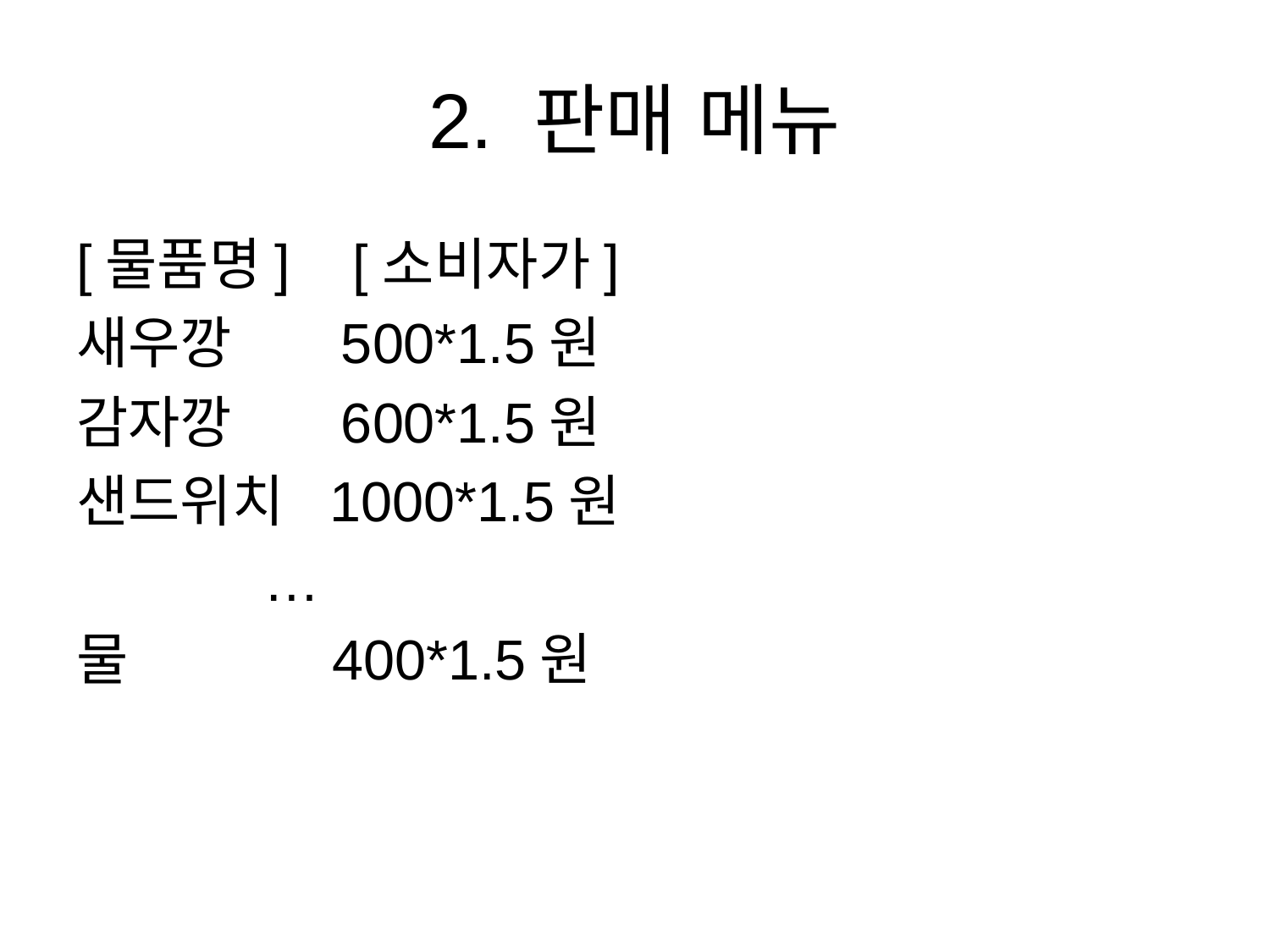

# 2. 판매 메뉴
[물품명]    [소비자가]
새우깡      500*1.5원
감자깡      600*1.5원
샌드위치  1000*1.5원
            …
물            400*1.5원